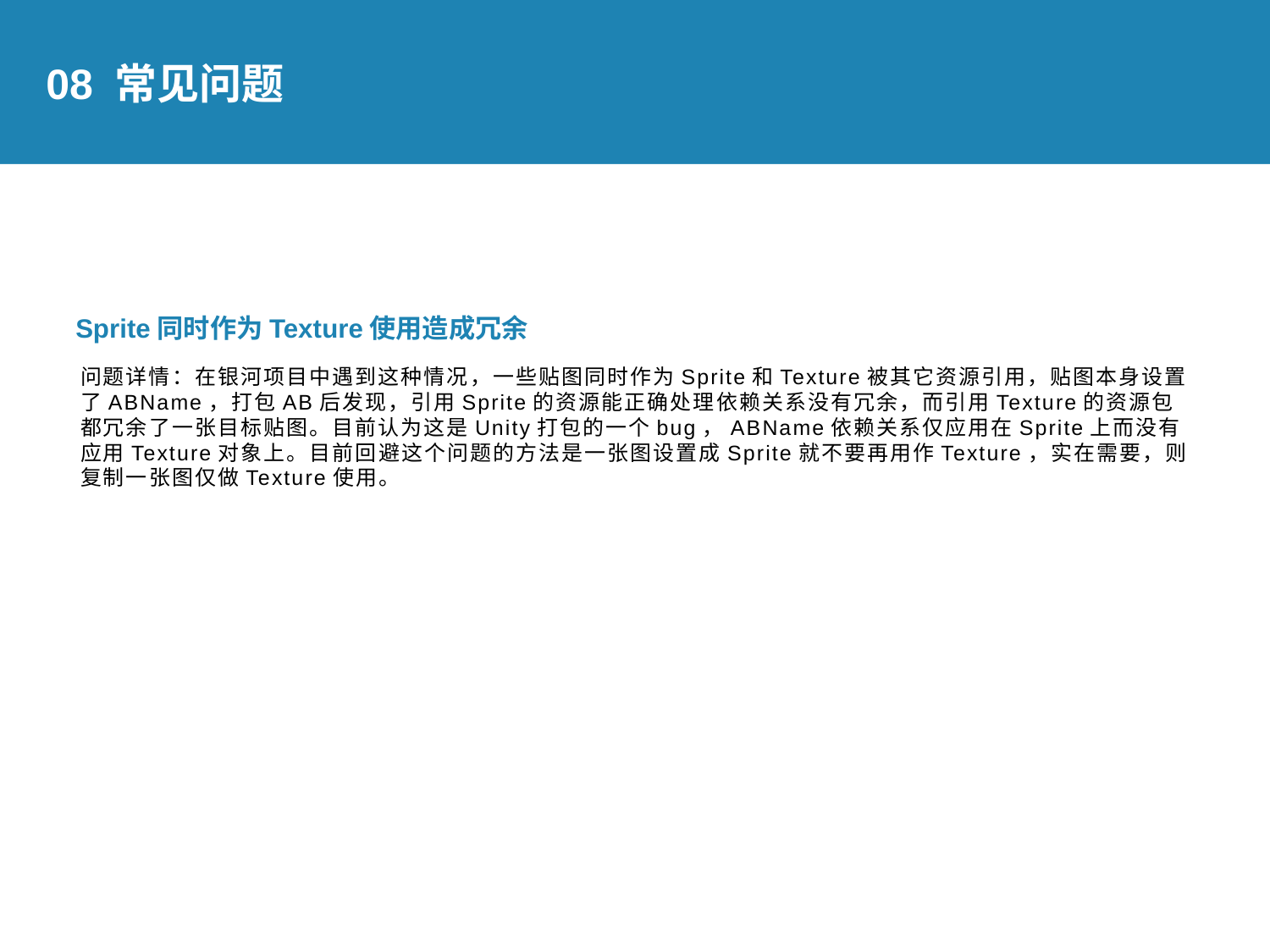

08 常见问题
Sprite同时作为Texture使用造成冗余
问题详情：在银河项目中遇到这种情况，一些贴图同时作为Sprite和Texture被其它资源引用，贴图本身设置了ABName，打包AB后发现，引用Sprite的资源能正确处理依赖关系没有冗余，而引用Texture的资源包都冗余了一张目标贴图。目前认为这是Unity打包的一个bug，ABName依赖关系仅应用在Sprite上而没有应用Texture对象上。目前回避这个问题的方法是一张图设置成Sprite就不要再用作Texture，实在需要，则复制一张图仅做Texture使用。